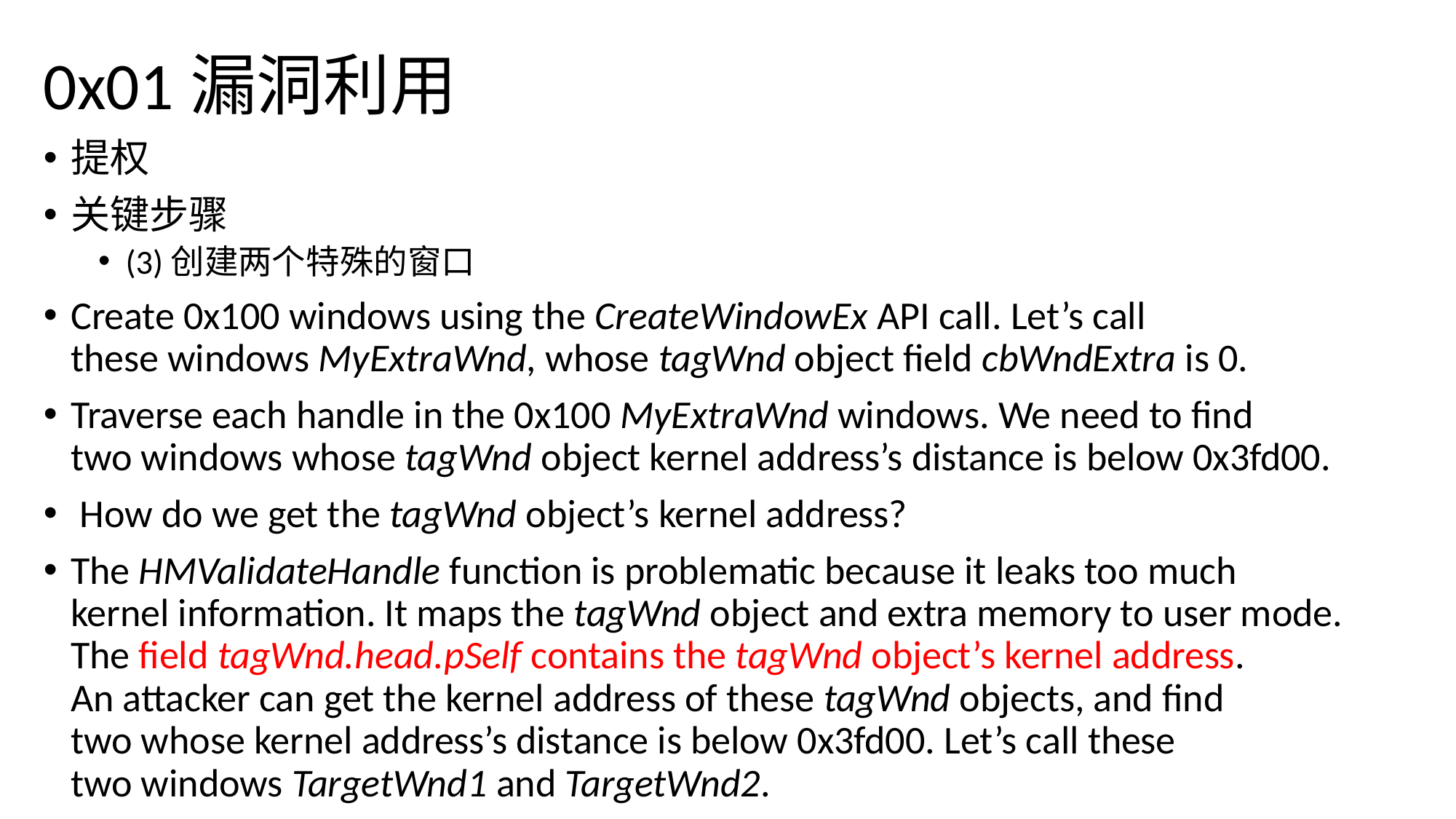

# 0x01漏洞利用
提权
关键步骤
(3)创建两个特殊的窗口
Create 0x100 windows using the CreateWindowEx API call. Let’s call these windows MyExtraWnd, whose tagWnd object field cbWndExtra is 0.
Traverse each handle in the 0x100 MyExtraWnd windows. We need to find two windows whose tagWnd object kernel address’s distance is below 0x3fd00.
 How do we get the tagWnd object’s kernel address?
The HMValidateHandle function is problematic because it leaks too much kernel information. It maps the tagWnd object and extra memory to user mode. The field tagWnd.head.pSelf contains the tagWnd object’s kernel address. An attacker can get the kernel address of these tagWnd objects, and find two whose kernel address’s distance is below 0x3fd00. Let’s call these two windows TargetWnd1 and TargetWnd2.